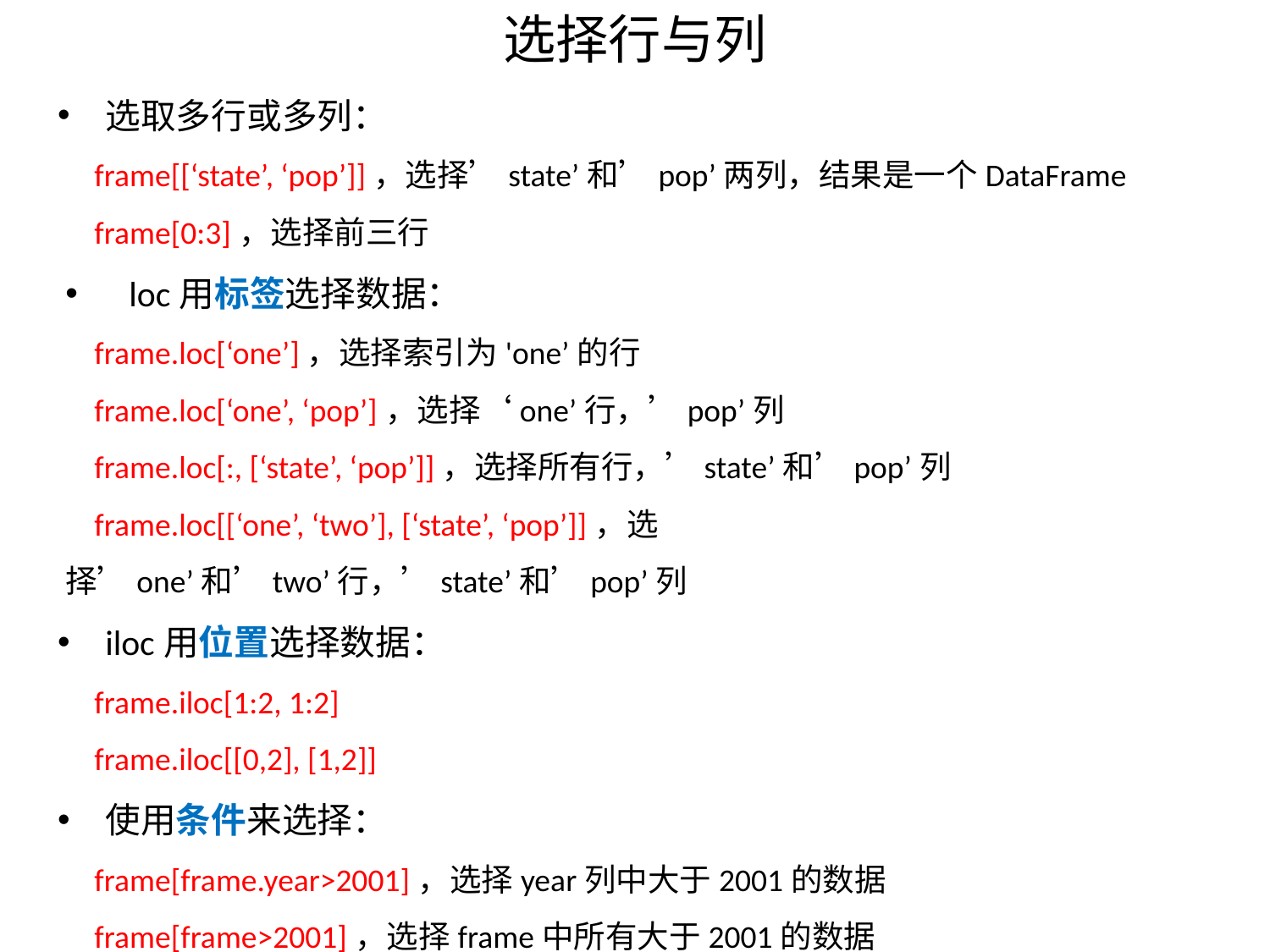

# 选择行与列
选取多行或多列：
    frame[[‘state’, ‘pop’]]，选择’state’和’pop’两列，结果是一个DataFrame
    frame[0:3]，选择前三行
loc用标签选择数据：
    frame.loc[‘one’]，选择索引为'one’的行
    frame.loc[‘one’, ‘pop’]，选择‘one’行，’pop’列
    frame.loc[:, [‘state’, ‘pop’]]，选择所有行，’state’和’pop’列
    frame.loc[[‘one’, ‘two’], [‘state’, ‘pop’]]，选择’one’和’two’行，’state’和’pop’列
iloc用位置选择数据：
    frame.iloc[1:2, 1:2]
    frame.iloc[[0,2], [1,2]]
使用条件来选择：
    frame[frame.year>2001]，选择year列中大于2001的数据
    frame[frame>2001]，选择frame中所有大于2001的数据
    frame[frame[‘year’].isin([‘2000’,‘2002’])]，选择year列的值为’2000’,’2002'的所有行